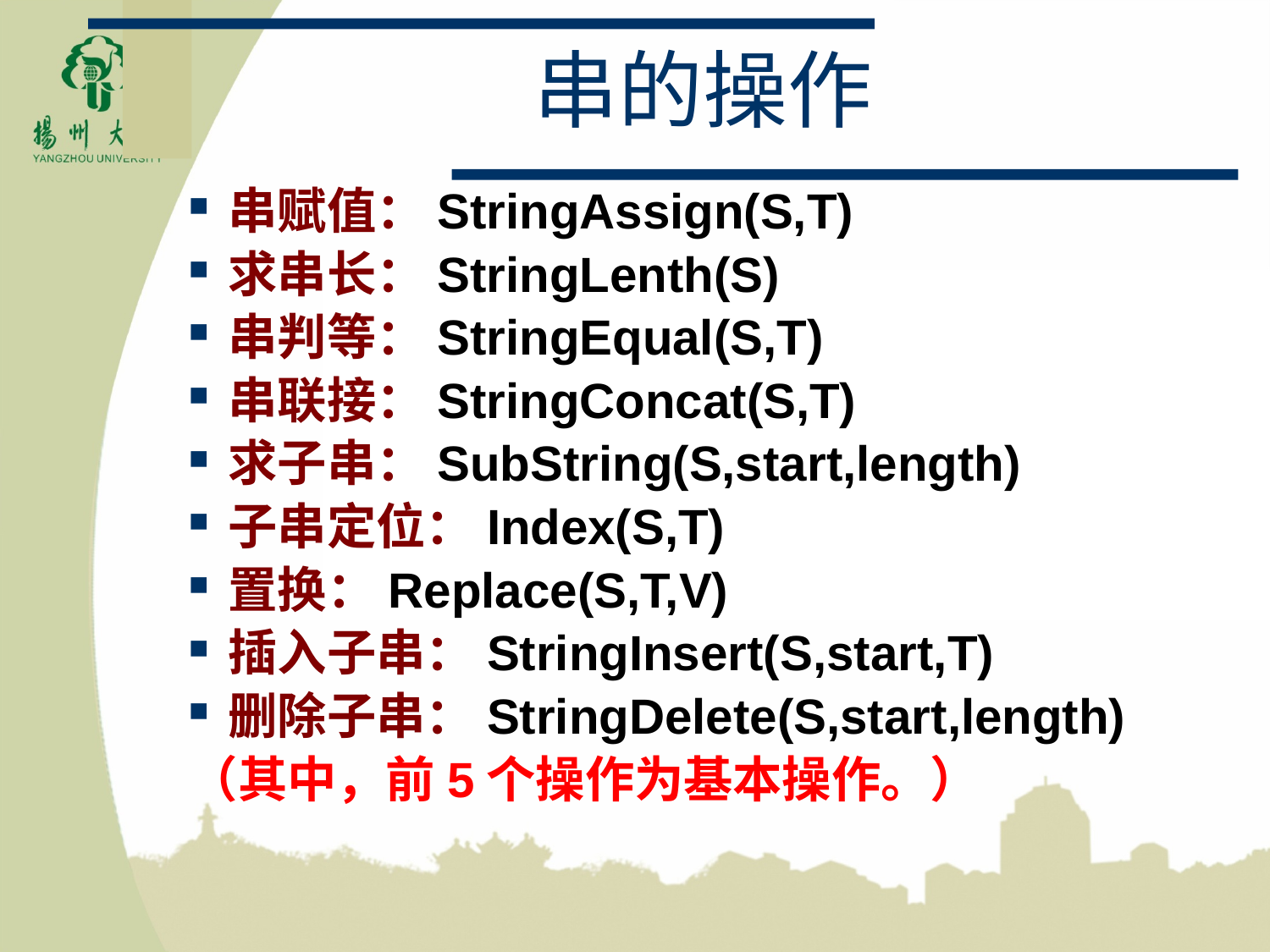

# 串的操作
串赋值：StringAssign(S,T)
求串长：StringLenth(S)
串判等：StringEqual(S,T)
串联接：StringConcat(S,T)
求子串：SubString(S,start,length)
子串定位：Index(S,T)
置换：Replace(S,T,V)
插入子串：StringInsert(S,start,T)
删除子串：StringDelete(S,start,length)
（其中，前5个操作为基本操作。）